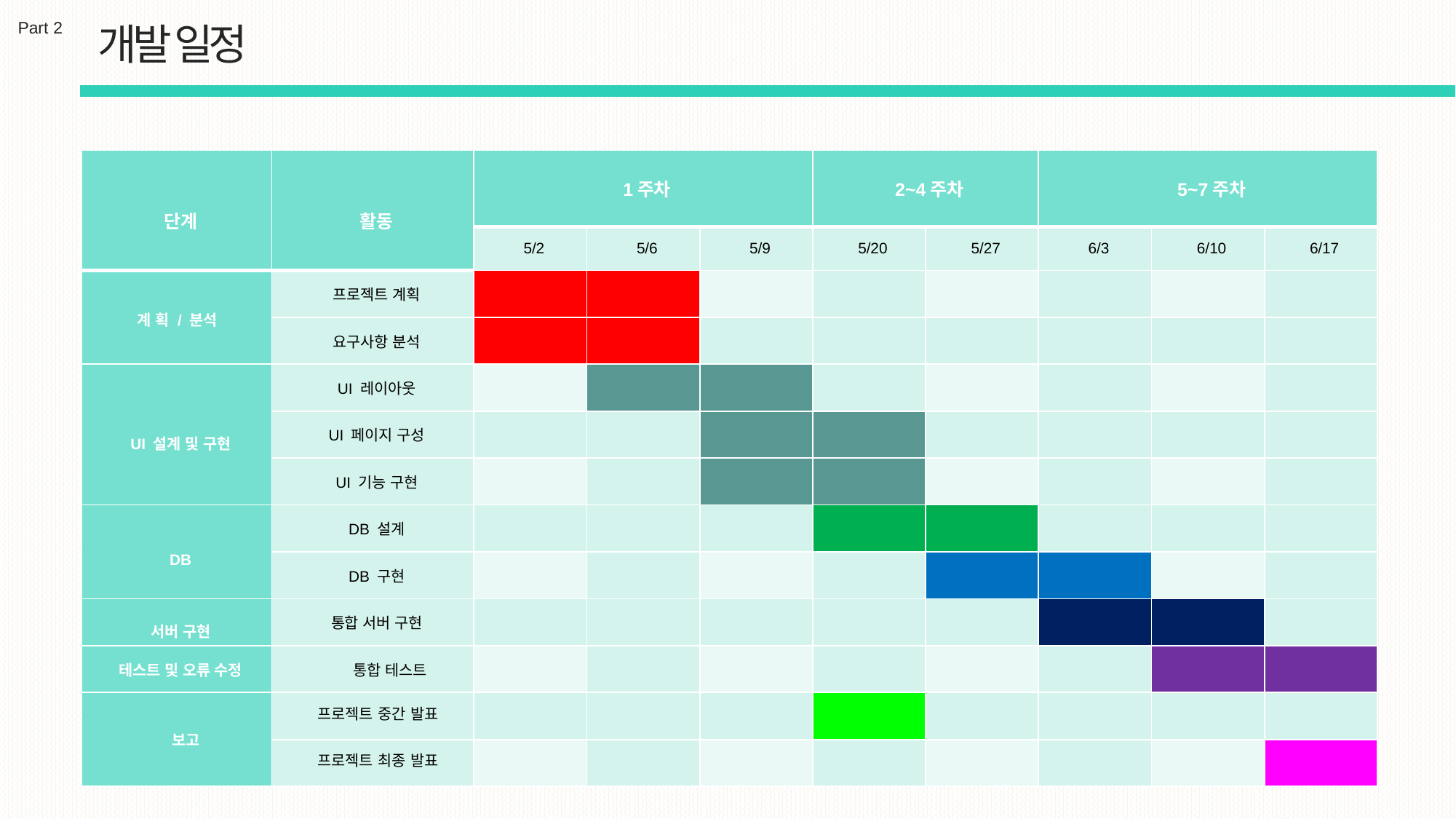

Part 2
개발 일정
| 단계 | 활동 | 1주차 |  |  | 2~4주차 |  | 5~7주차 |  |  |
| --- | --- | --- | --- | --- | --- | --- | --- | --- | --- |
|  |  | 5/2 | 5/6 | 5/9 | 5/20 | 5/27 | 6/3 | 6/10 | 6/17 |
| 계 획 / 분석 | 프로젝트 계획 |  |  |  |  |  |  |  |  |
|  | 요구사항 분석 |  |  |  |  |  |  |  |  |
| UI 설계 및 구현 | UI 레이아웃 |  |  |  |  |  |  |  |  |
|  | UI 페이지 구성 |  |  |  |  |  |  |  |  |
|  | UI 기능 구현 |  |  |  |  |  |  |  |  |
| DB | DB 설계 |  |  |  |  |  |  |  |  |
|  | DB 구현 |  |  |  |  |  |  |  |  |
| 서버 구현 | 통합 서버 구현 |  |  |  |  |  |  |  |  |
| 테스트 및 오류 수정 | 통합 테스트 |  |  |  |  |  |  |  |  |
| 보고 | 프로젝트 중간 발표 |  |  |  |  |  |  |  |  |
|  | 프로젝트 최종 발표 |  |  |  |  |  |  |  |  |